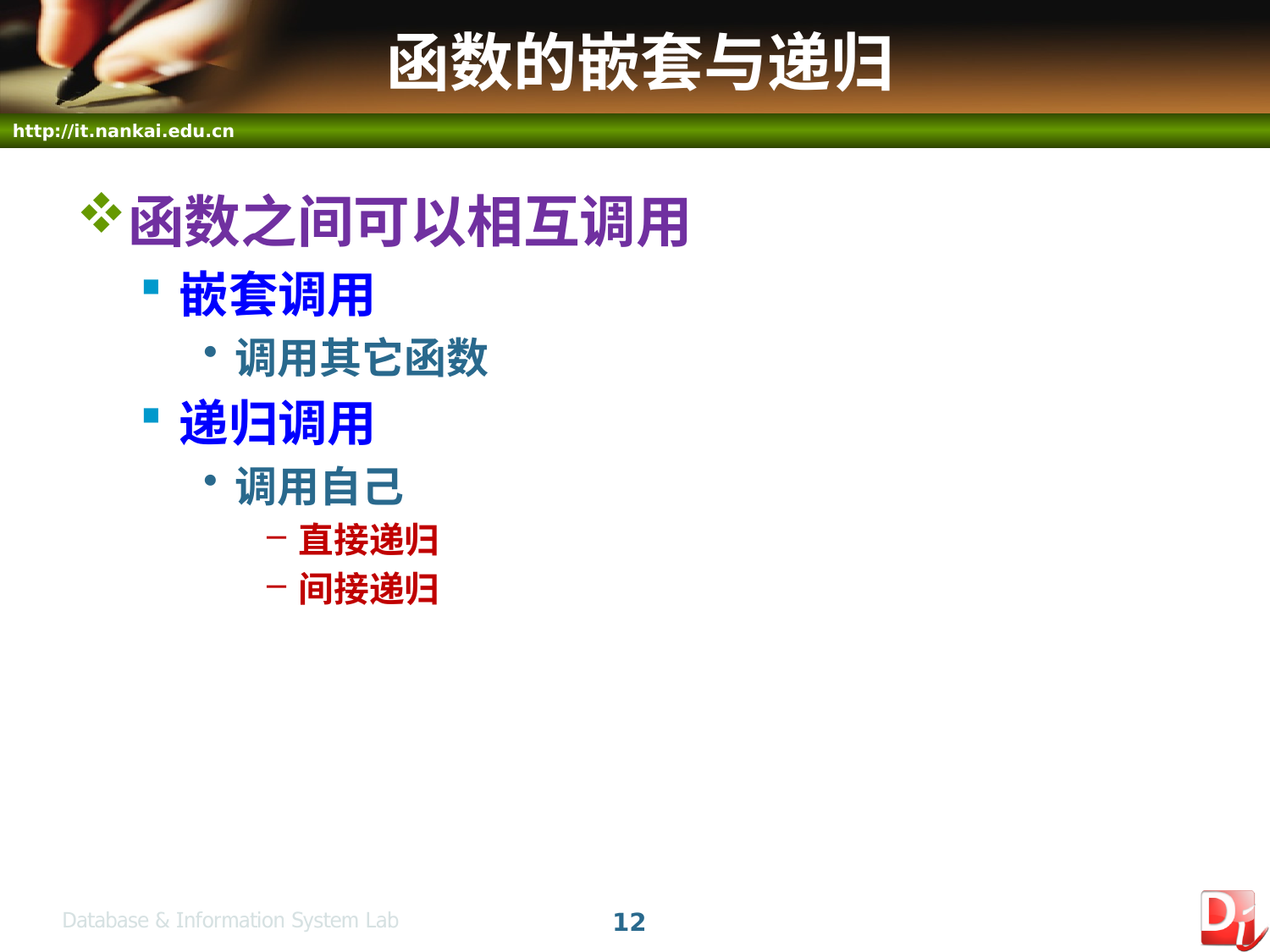

# 函数的嵌套与递归
函数之间可以相互调用
嵌套调用
调用其它函数
递归调用
调用自己
直接递归
间接递归
12
Database & Information System Lab